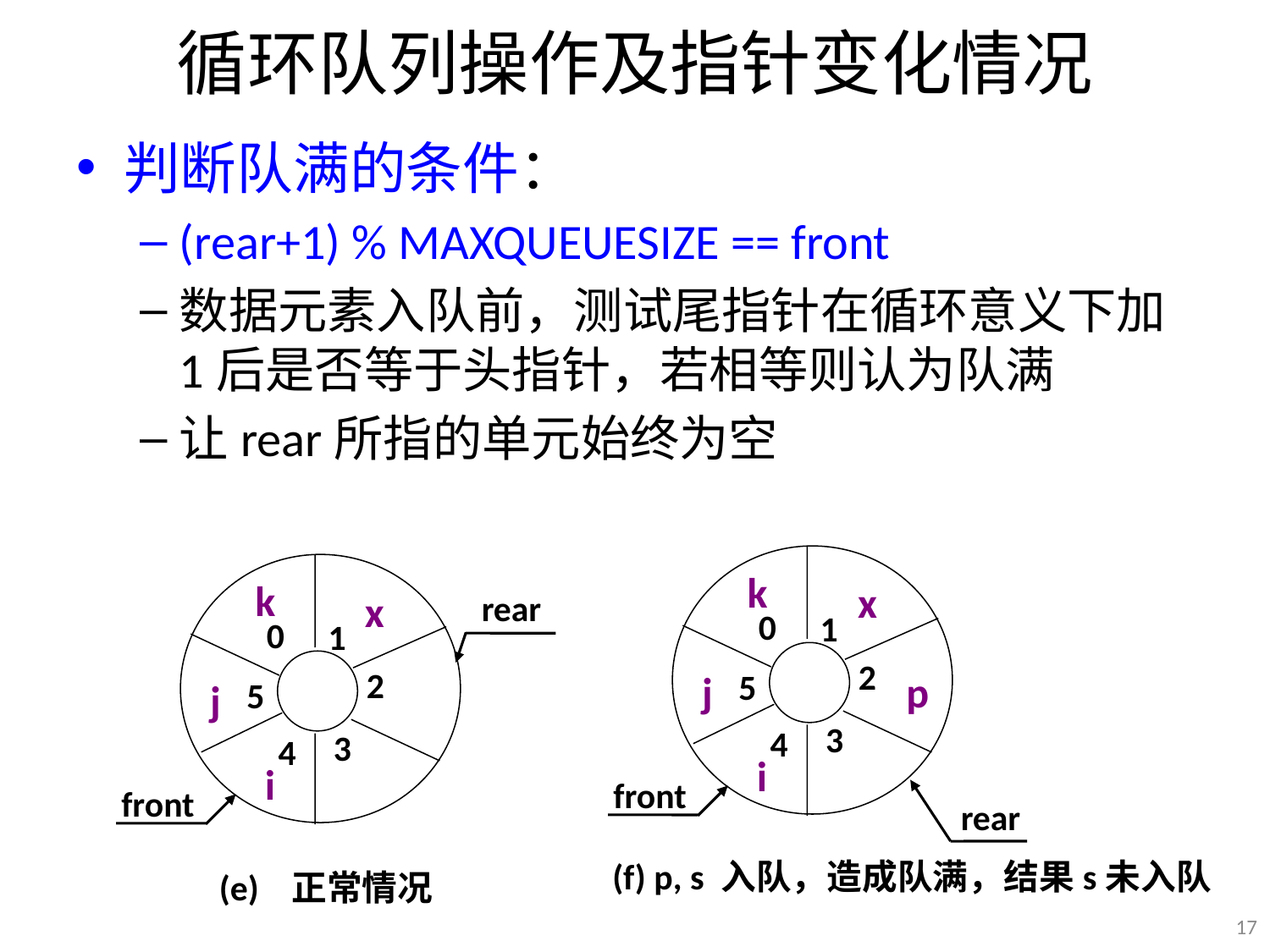

# 循环队列操作及指针变化情况
判断队满的条件：
(rear+1) % MAXQUEUESIZE == front
数据元素入队前，测试尾指针在循环意义下加1后是否等于头指针，若相等则认为队满
让rear所指的单元始终为空

0
1
2
5
3
4
k
x
j
p
i
front

rear

(f) p, s 入队，造成队满，结果s未入队

0
1
2
5
3
4
k
rear

x
j
i
front

(e)   正常情况
17